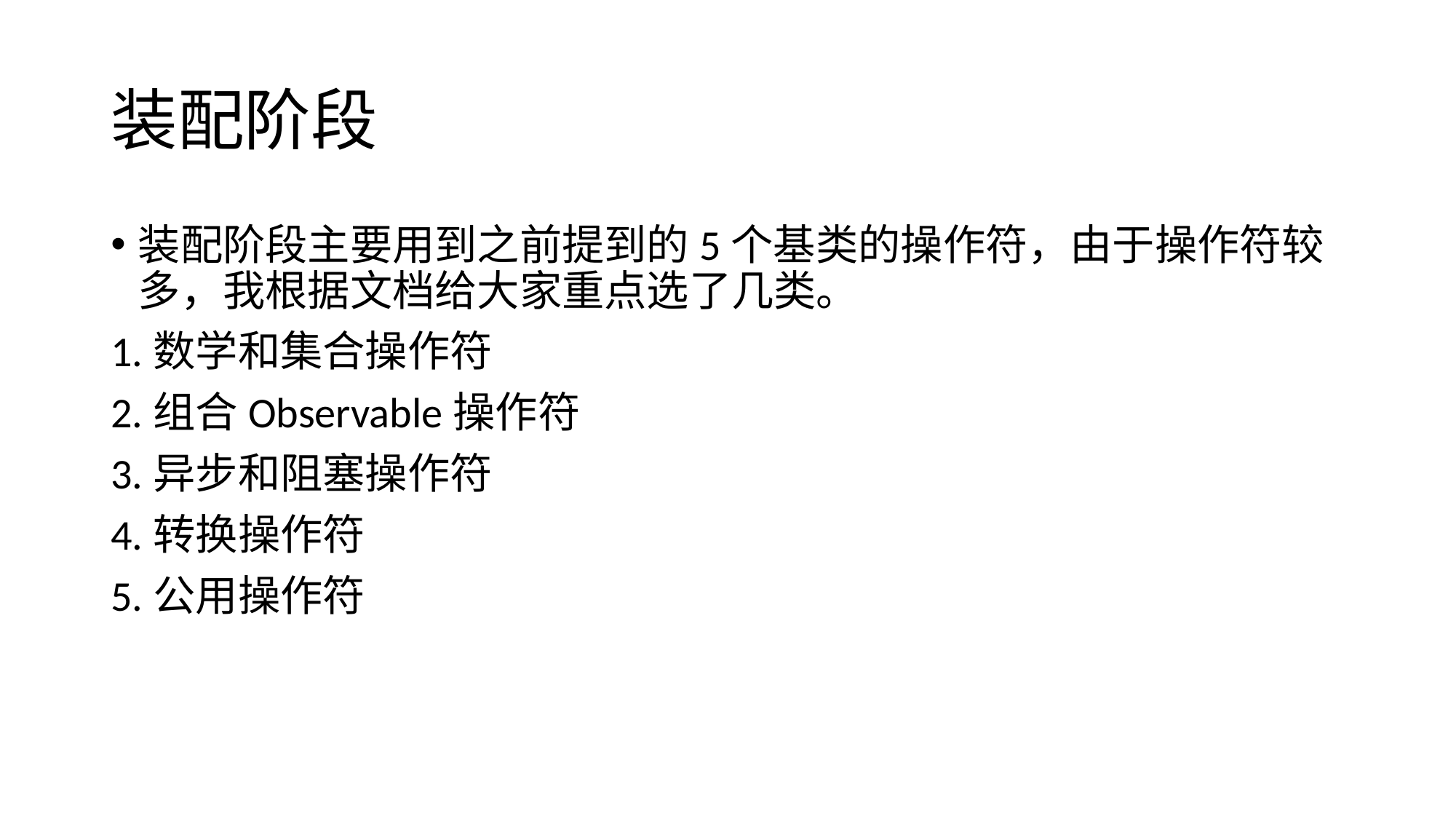

# 装配阶段
装配阶段主要用到之前提到的5个基类的操作符，由于操作符较多，我根据文档给大家重点选了几类。
1.数学和集合操作符
2.组合Observable操作符
3.异步和阻塞操作符
4.转换操作符
5.公用操作符